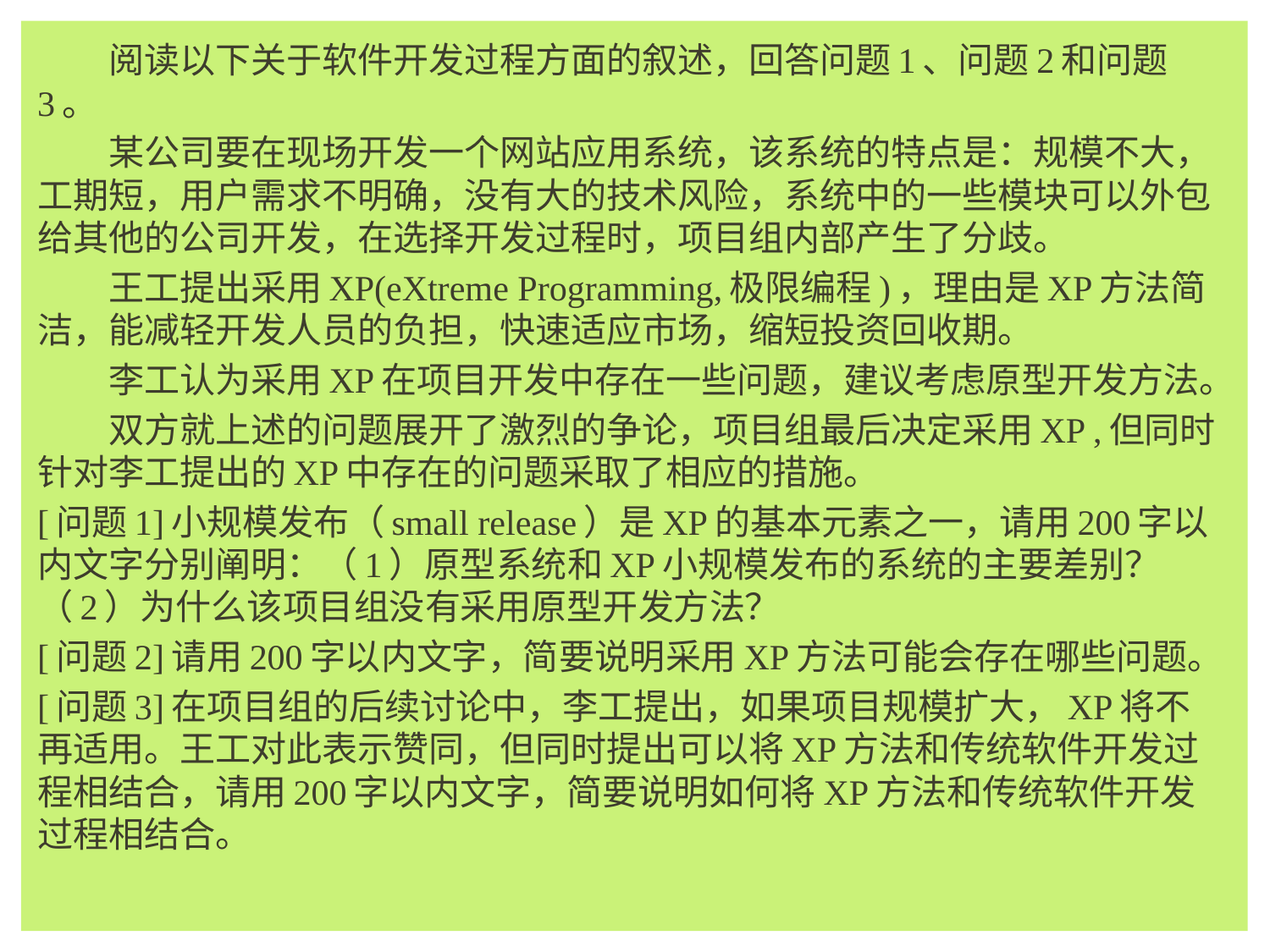

阅读以下关于软件开发过程方面的叙述，回答问题1、问题2和问题3。
　　某公司要在现场开发一个网站应用系统，该系统的特点是：规模不大，工期短，用户需求不明确，没有大的技术风险，系统中的一些模块可以外包给其他的公司开发，在选择开发过程时，项目组内部产生了分歧。
　　王工提出采用XP(eXtreme Programming,极限编程)，理由是XP方法简洁，能减轻开发人员的负担，快速适应市场，缩短投资回收期。
　　李工认为采用XP在项目开发中存在一些问题，建议考虑原型开发方法。
　　双方就上述的问题展开了激烈的争论，项目组最后决定采用XP ,但同时针对李工提出的XP中存在的问题采取了相应的措施。
[问题1]小规模发布（small release）是XP的基本元素之一，请用200字以内文字分别阐明：（1）原型系统和XP小规模发布的系统的主要差别？（2）为什么该项目组没有采用原型开发方法？
[问题2]请用200字以内文字，简要说明采用XP方法可能会存在哪些问题。
[问题3]在项目组的后续讨论中，李工提出，如果项目规模扩大，XP将不再适用。王工对此表示赞同，但同时提出可以将XP方法和传统软件开发过程相结合，请用200字以内文字，简要说明如何将XP方法和传统软件开发过程相结合。